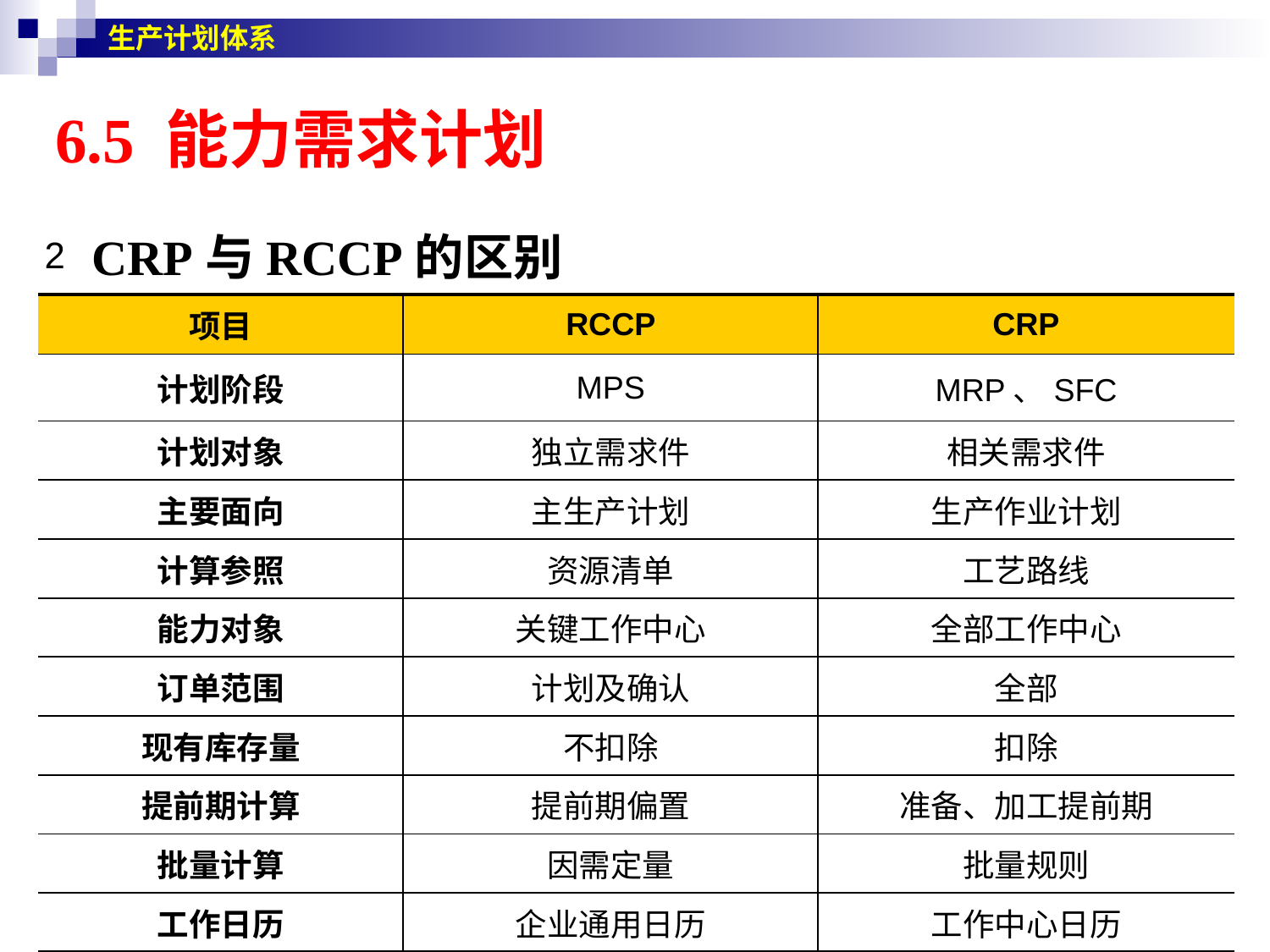

生产计划体系
# 6.5 能力需求计划
CRP与RCCP的区别
| 项目 | RCCP | CRP |
| --- | --- | --- |
| 计划阶段 | MPS | MRP、SFC |
| 计划对象 | 独立需求件 | 相关需求件 |
| 主要面向 | 主生产计划 | 生产作业计划 |
| 计算参照 | 资源清单 | 工艺路线 |
| 能力对象 | 关键工作中心 | 全部工作中心 |
| 订单范围 | 计划及确认 | 全部 |
| 现有库存量 | 不扣除 | 扣除 |
| 提前期计算 | 提前期偏置 | 准备、加工提前期 |
| 批量计算 | 因需定量 | 批量规则 |
| 工作日历 | 企业通用日历 | 工作中心日历 |